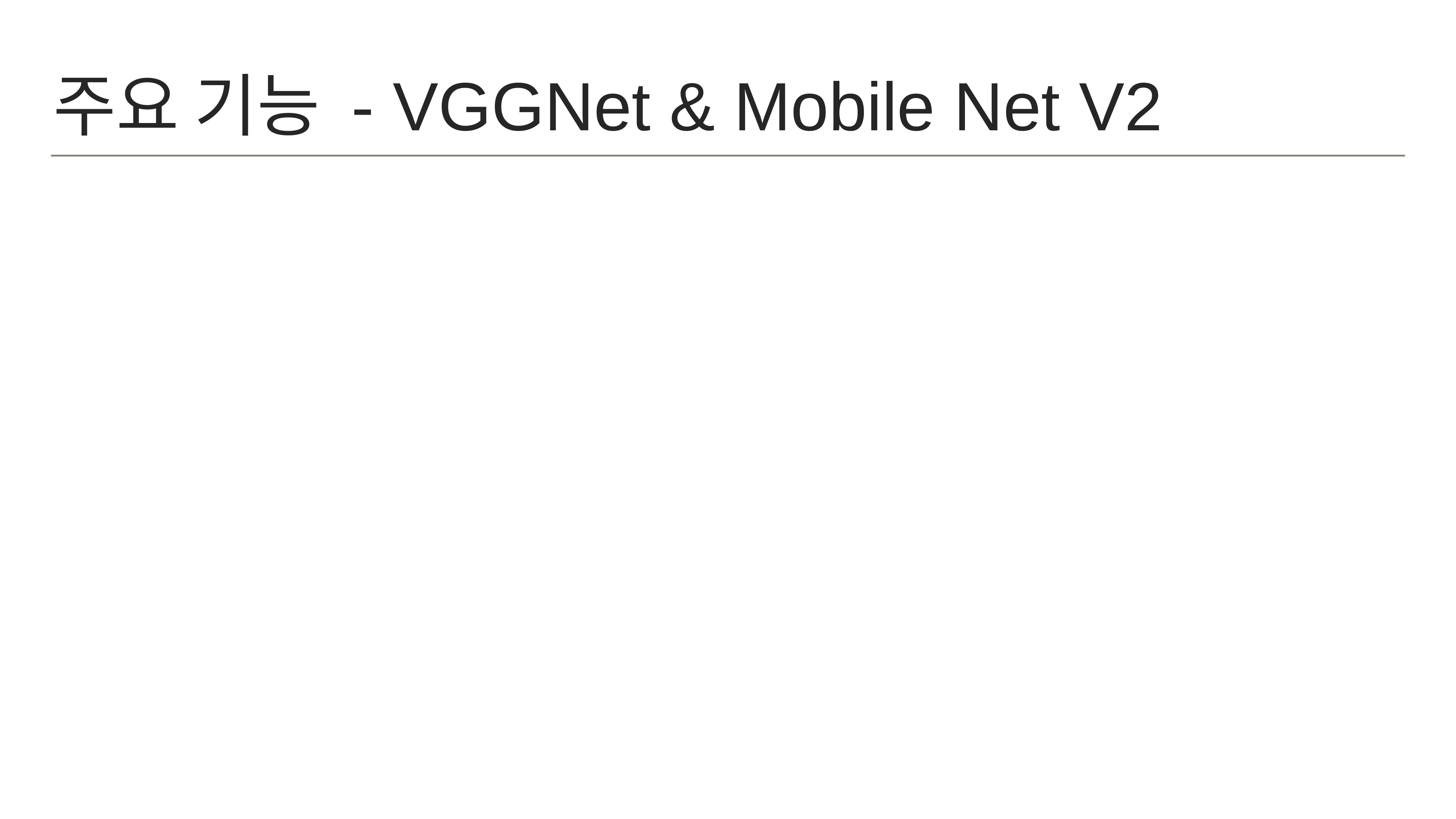

# 주요 기능 - VGGNet & Mobile Net V2

10